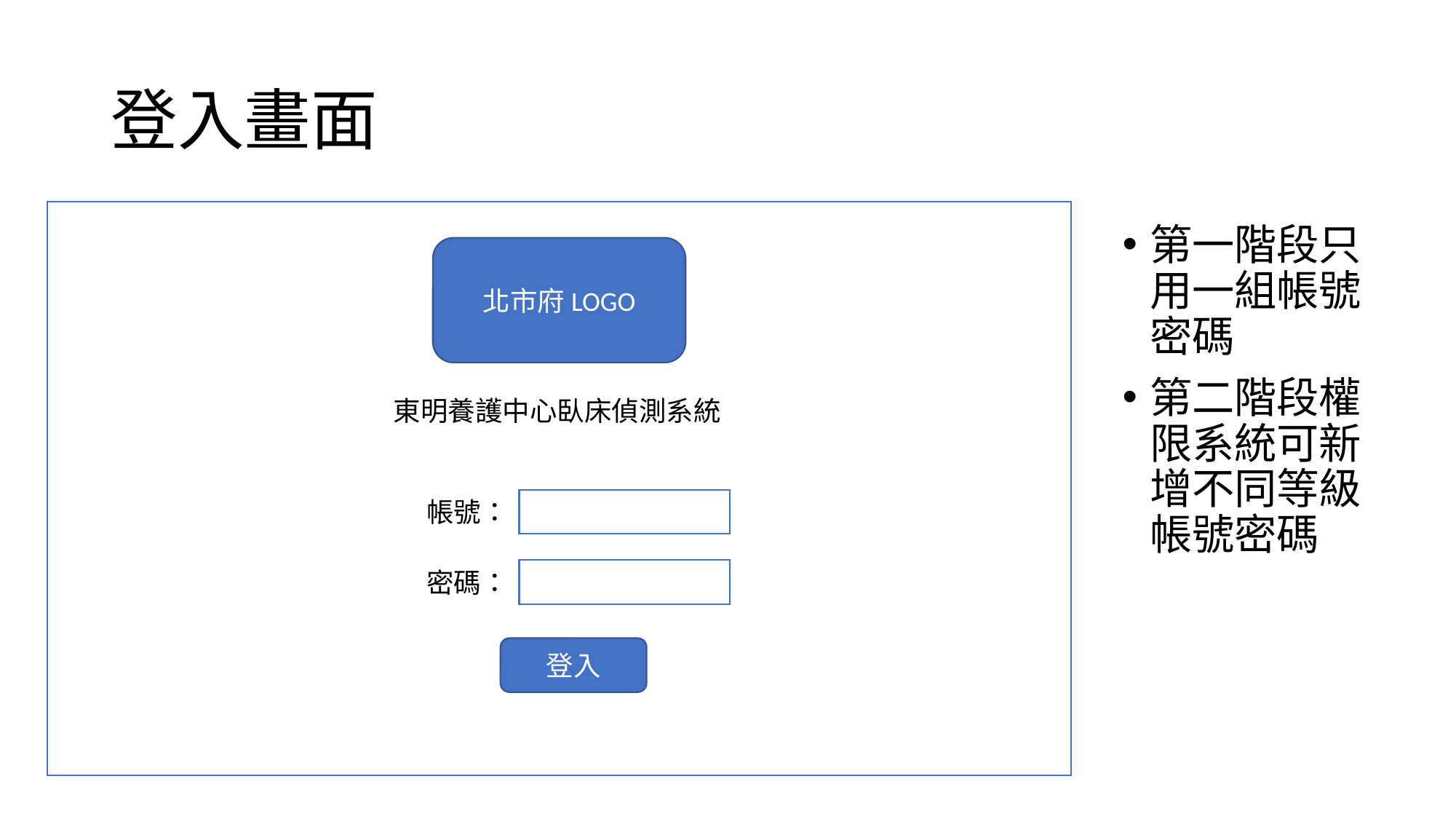

# 登入畫面

第一階段只用一組帳號密碼
第二階段權限系統可新增不同等級帳號密碼
北市府LOGO
東明養護中心臥床偵測系統
帳號：

密碼：

登入